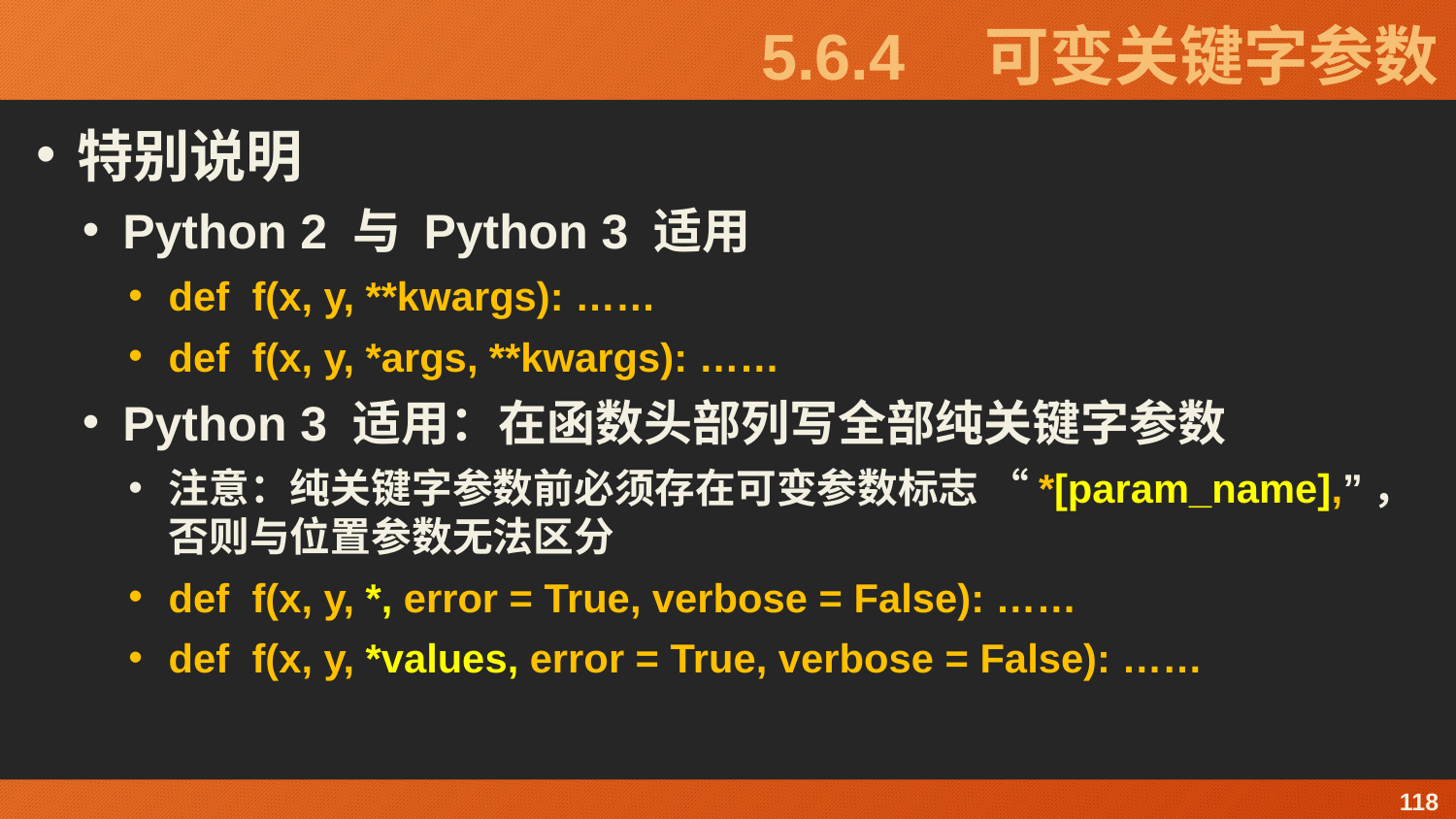

# 5.6.4　可变关键字参数
特别说明
Python 2 与 Python 3 适用
def  f(x, y, **kwargs): ……
def  f(x, y, *args, **kwargs): ……
Python 3 适用：在函数头部列写全部纯关键字参数
注意：纯关键字参数前必须存在可变参数标志 “*[param_name],”，否则与位置参数无法区分
def  f(x, y, *, error = True, verbose = False): ……
def  f(x, y, *values, error = True, verbose = False): ……
118